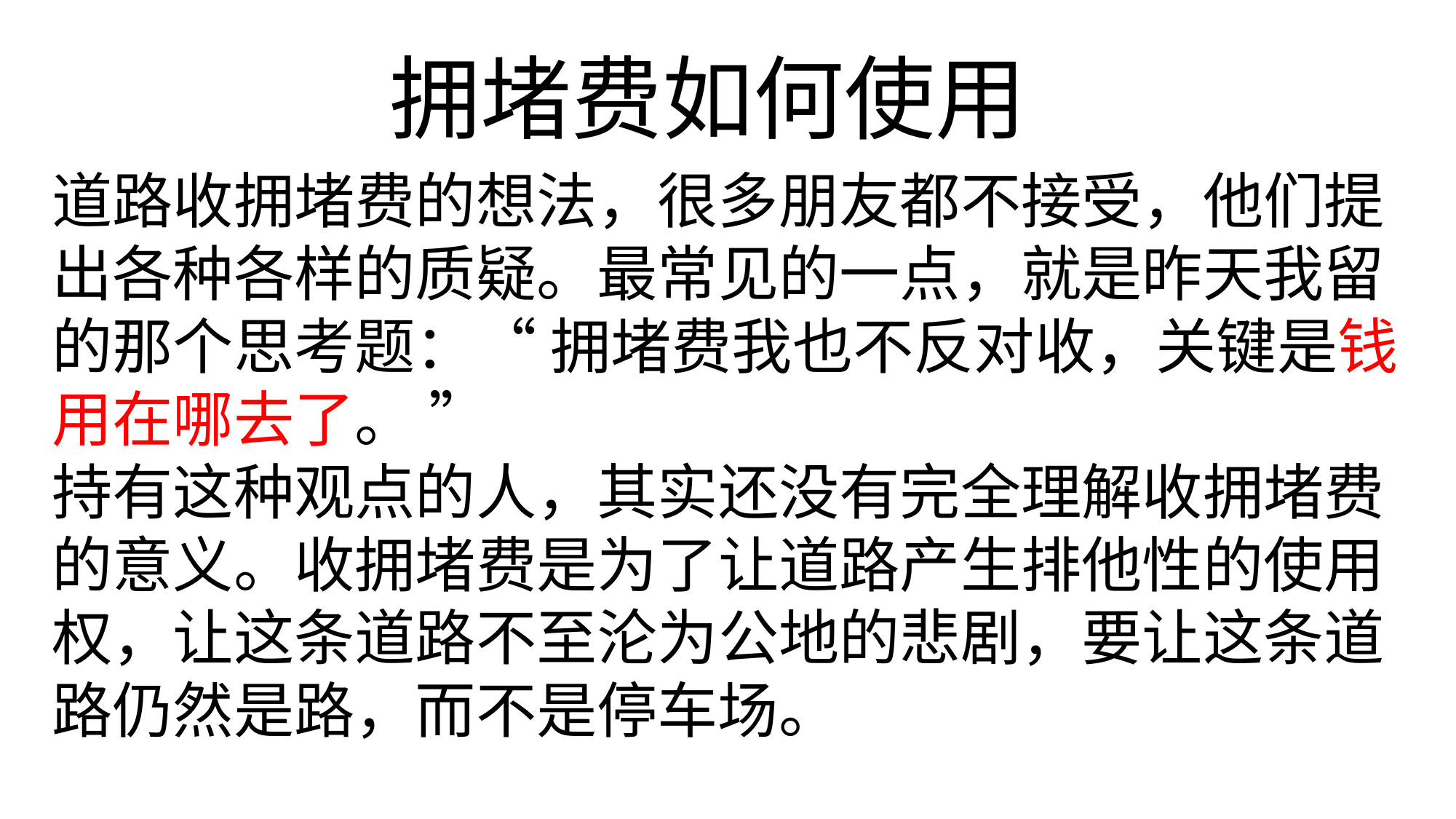

# 拥堵费如何使用
道路收拥堵费的想法，很多朋友都不接受，他们提出各种各样的质疑。最常见的一点，就是昨天我留的那个思考题：“ 拥堵费我也不反对收，关键是钱用在哪去了。 ”
持有这种观点的人，其实还没有完全理解收拥堵费的意义。收拥堵费是为了让道路产生排他性的使用权，让这条道路不至沦为公地的悲剧，要让这条道路仍然是路，而不是停车场。